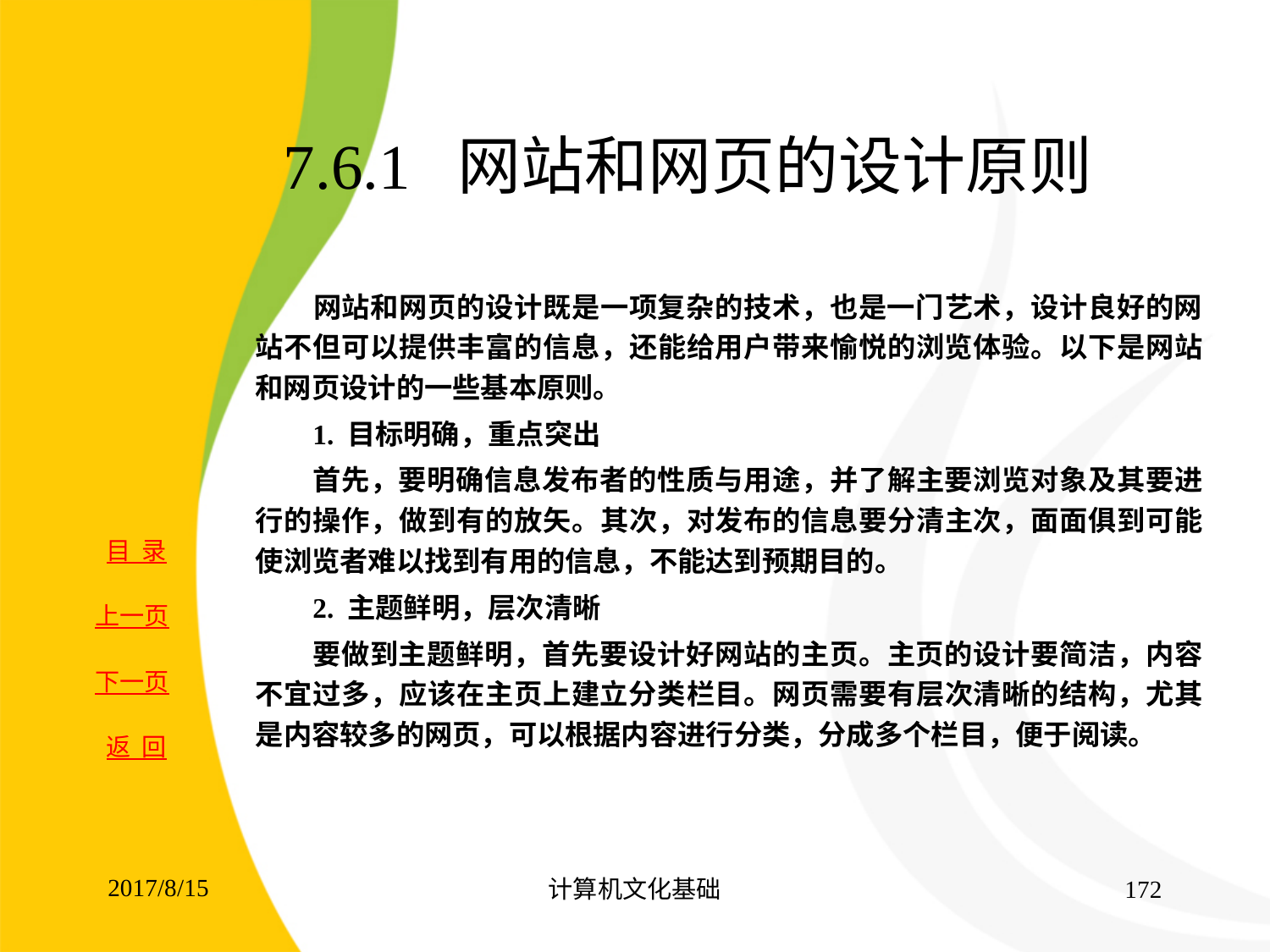

# 7.6.1  网站和网页的设计原则
                 网站和网页的设计既是一项复杂的技术，也是一门艺术，设计良好的网站不但可以提供丰富的信息，还能给用户带来愉悦的浏览体验。以下是网站和网页设计的一些基本原则。
               1. 目标明确，重点突出
              首先，要明确信息发布者的性质与用途，并了解主要浏览对象及其要进行的操作，做到有的放矢。其次，对发布的信息要分清主次，面面俱到可能使浏览者难以找到有用的信息，不能达到预期目的。
               2. 主题鲜明，层次清晰
              要做到主题鲜明，首先要设计好网站的主页。主页的设计要简洁，内容不宜过多，应该在主页上建立分类栏目。网页需要有层次清晰的结构，尤其是内容较多的网页，可以根据内容进行分类，分成多个栏目，便于阅读。
2017/8/15
计算机文化基础
172